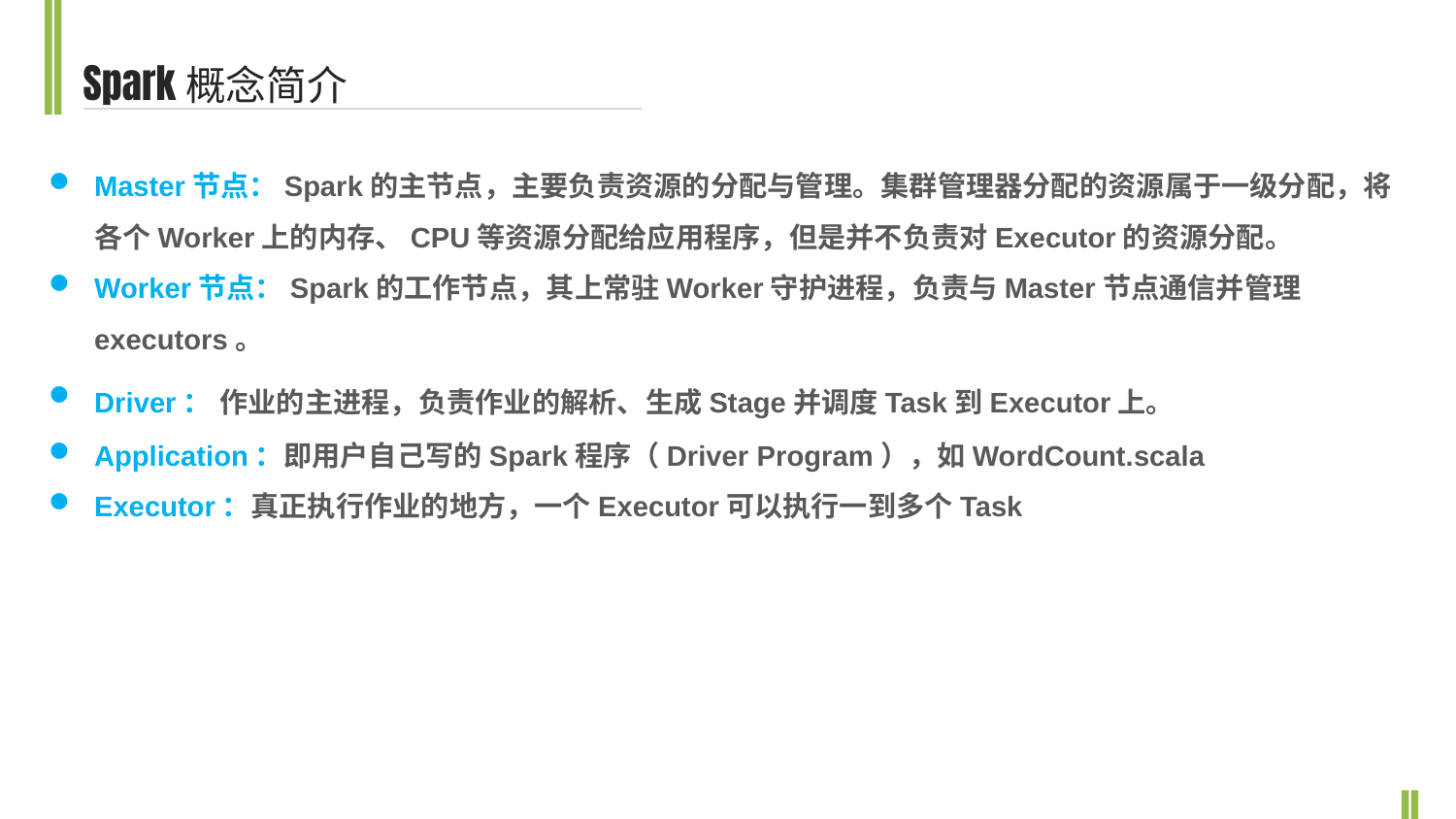

Spark概念简介
Master节点：Spark的主节点，主要负责资源的分配与管理。集群管理器分配的资源属于一级分配，将各个Worker上的内存、CPU等资源分配给应用程序，但是并不负责对Executor的资源分配。
Worker节点：Spark的工作节点，其上常驻Worker守护进程，负责与Master节点通信并管理executors。
Driver： 作业的主进程，负责作业的解析、生成Stage并调度Task到Executor上。
Application：即用户自己写的Spark程序（Driver Program），如WordCount.scala
Executor：真正执行作业的地方，一个Executor可以执行一到多个Task